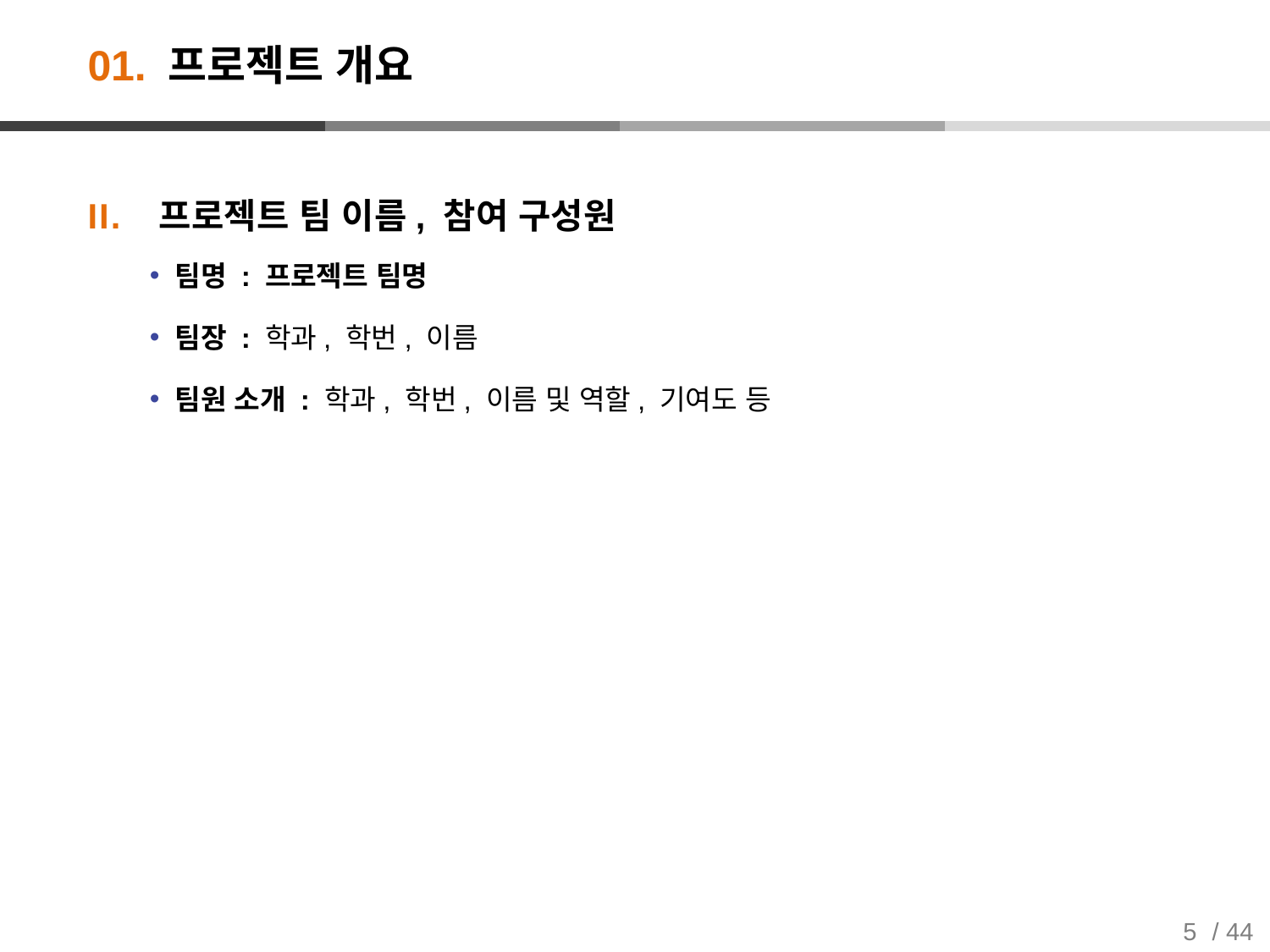

# 01. 프로젝트 개요
프로젝트 팀 이름, 참여 구성원
팀명 : 프로젝트 팀명
팀장 : 학과, 학번, 이름
팀원 소개 : 학과, 학번, 이름 및 역할, 기여도 등